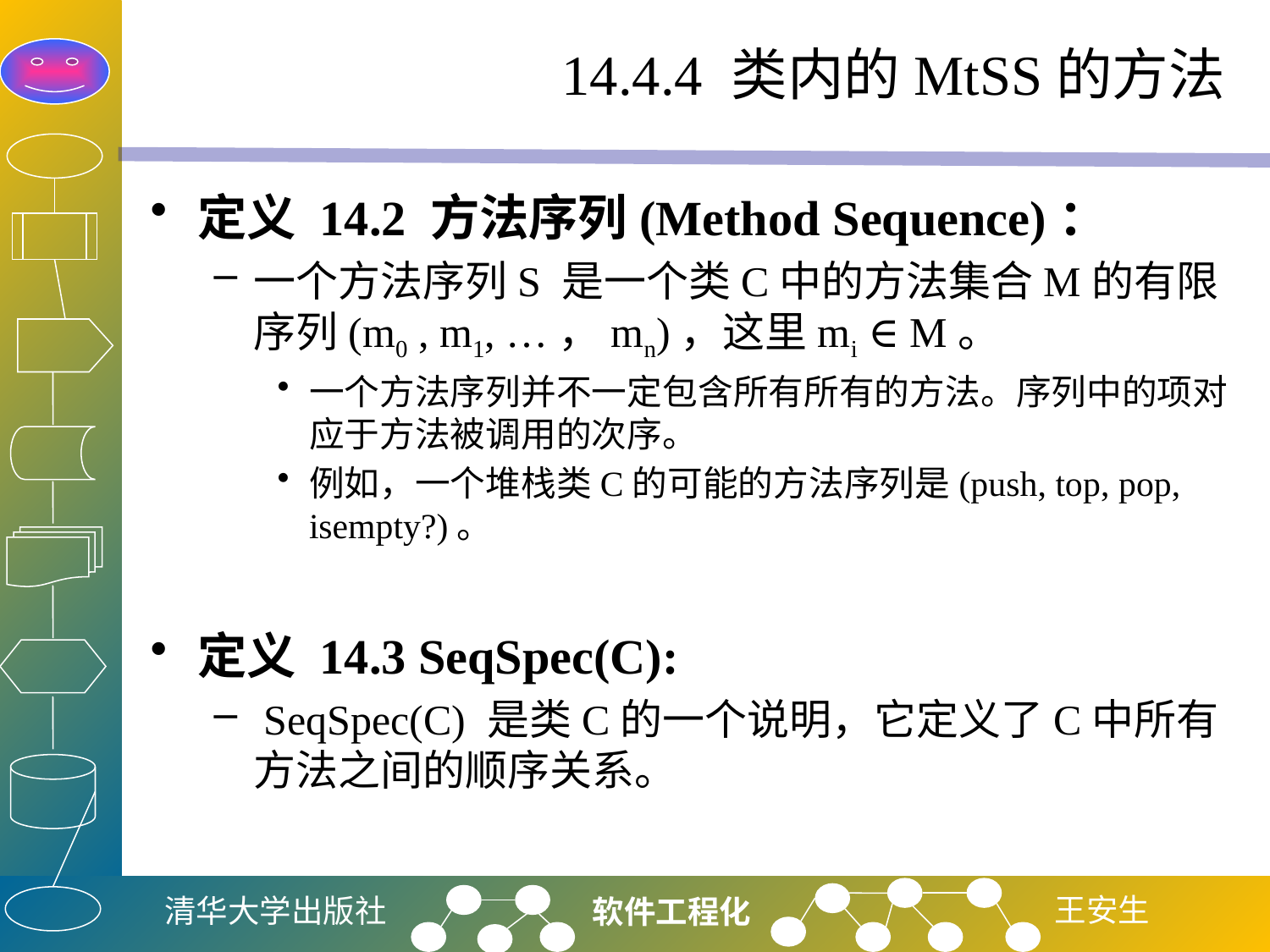

# 14.4.4 类内的MtSS的方法
定义 14.2 方法序列(Method Sequence)：
一个方法序列S 是一个类C中的方法集合M的有限序列(m0 , m1, …，mn)，这里mi ∈ M。
一个方法序列并不一定包含所有所有的方法。序列中的项对应于方法被调用的次序。
例如，一个堆栈类C的可能的方法序列是(push, top, pop, isempty?)。

定义 14.3 SeqSpec(C):
 SeqSpec(C) 是类C的一个说明，它定义了C中所有方法之间的顺序关系。